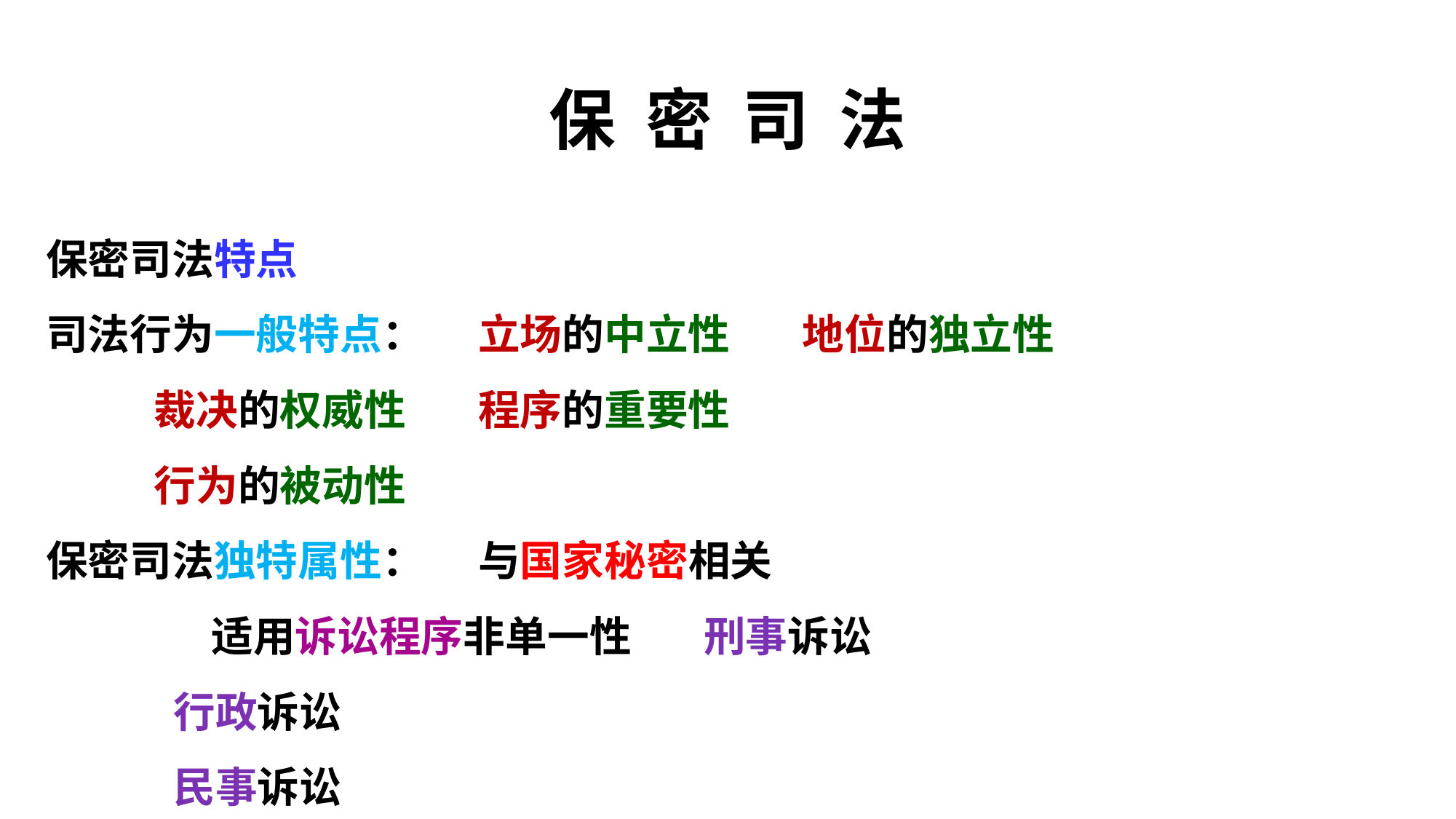

# 保  密  司  法
保密司法特点
司法行为一般特点：	立场的中立性  	地位的独立性
				裁决的权威性	程序的重要性
				行为的被动性
保密司法独特属性：	与国家秘密相关
			     适用诉讼程序非单一性	 刑事诉讼
								 行政诉讼
								 民事诉讼